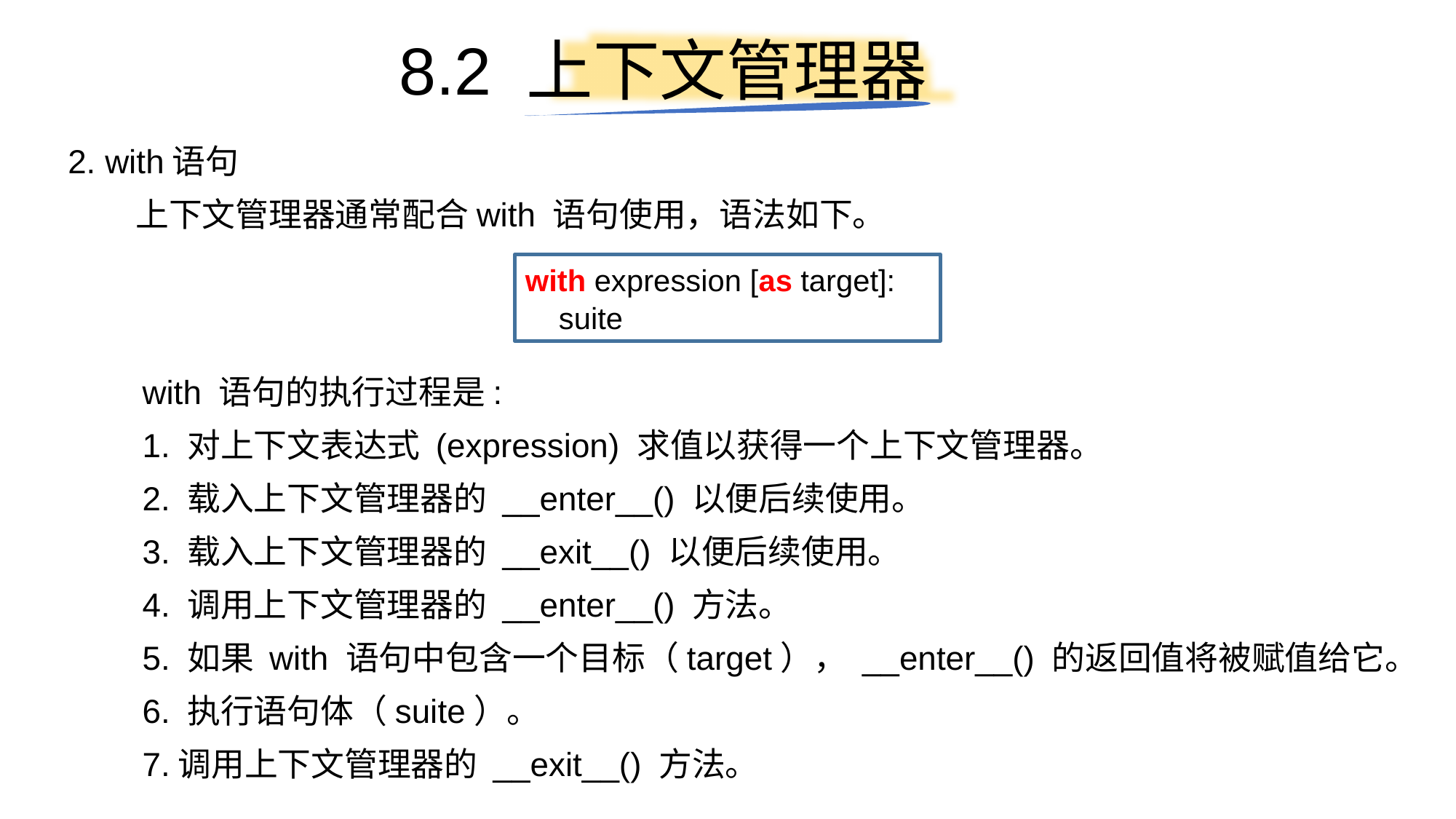

# 8.2 上下文管理器

2. with语句
        上下文管理器通常配合with 语句使用，语法如下。
with expression [as target]:
    suite
        with 语句的执行过程是:
        1. 对上下文表达式 (expression) 求值以获得一个上下文管理器。
        2. 载入上下文管理器的 __enter__() 以便后续使用。
        3. 载入上下文管理器的 __exit__() 以便后续使用。
        4. 调用上下文管理器的 __enter__() 方法。
        5. 如果 with 语句中包含一个目标（target）， __enter__() 的返回值将被赋值给它。
        6. 执行语句体（suite）。
        7.调用上下文管理器的 __exit__() 方法。